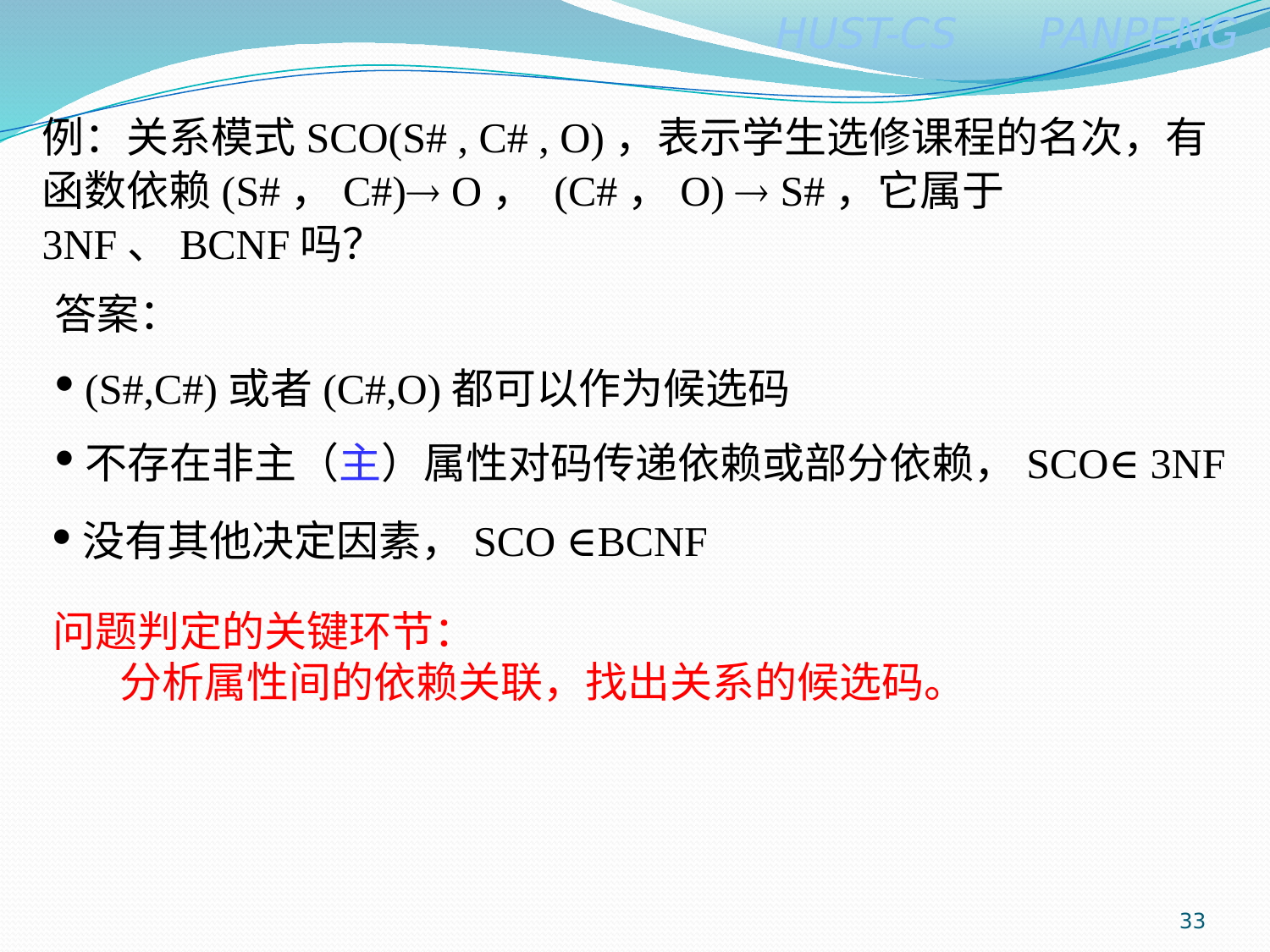

例：关系模式SCO(S# , C# , O)，表示学生选修课程的名次，有函数依赖(S#，C#)→ O， (C#，O) → S#，它属于3NF、BCNF吗？
答案：
(S#,C#)或者(C#,O)都可以作为候选码
不存在非主（主）属性对码传递依赖或部分依赖，SCO∈ 3NF
没有其他决定因素，SCO ∈BCNF
问题判定的关键环节：
      分析属性间的依赖关联，找出关系的候选码。
33